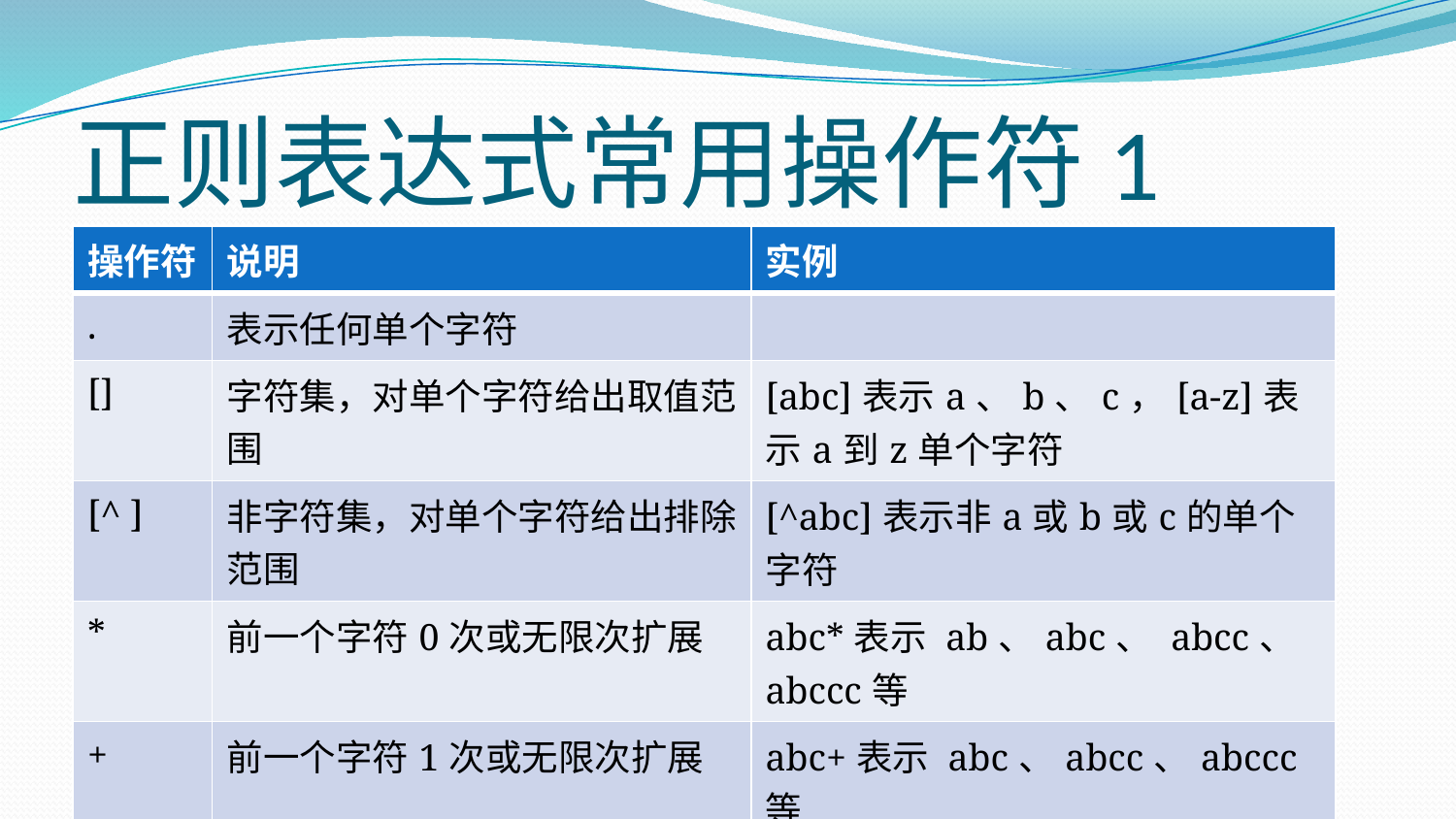

# 正则表达式常用操作符1
| 操作符 | 说明 | 实例 |
| --- | --- | --- |
| . | 表示任何单个字符 |  |
| [] | 字符集，对单个字符给出取值范围 | [abc]表示a、b、c，[a-z]表示a到z单个字符 |
| [^ ] | 非字符集，对单个字符给出排除范围 | [^abc]表示非a或b或c的单个字符 |
| \* | 前一个字符0次或无限次扩展 | abc\*表示 ab、abc、 abcc、abccc等 |
| + | 前一个字符1次或无限次扩展 | abc+表示 abc、abcc、abccc等 |
| ? | 前一个字符0次或1次扩展 | abc?表示ab、 abc |
| | | 左右表达式任意一个 | abc|def表示abc、def |